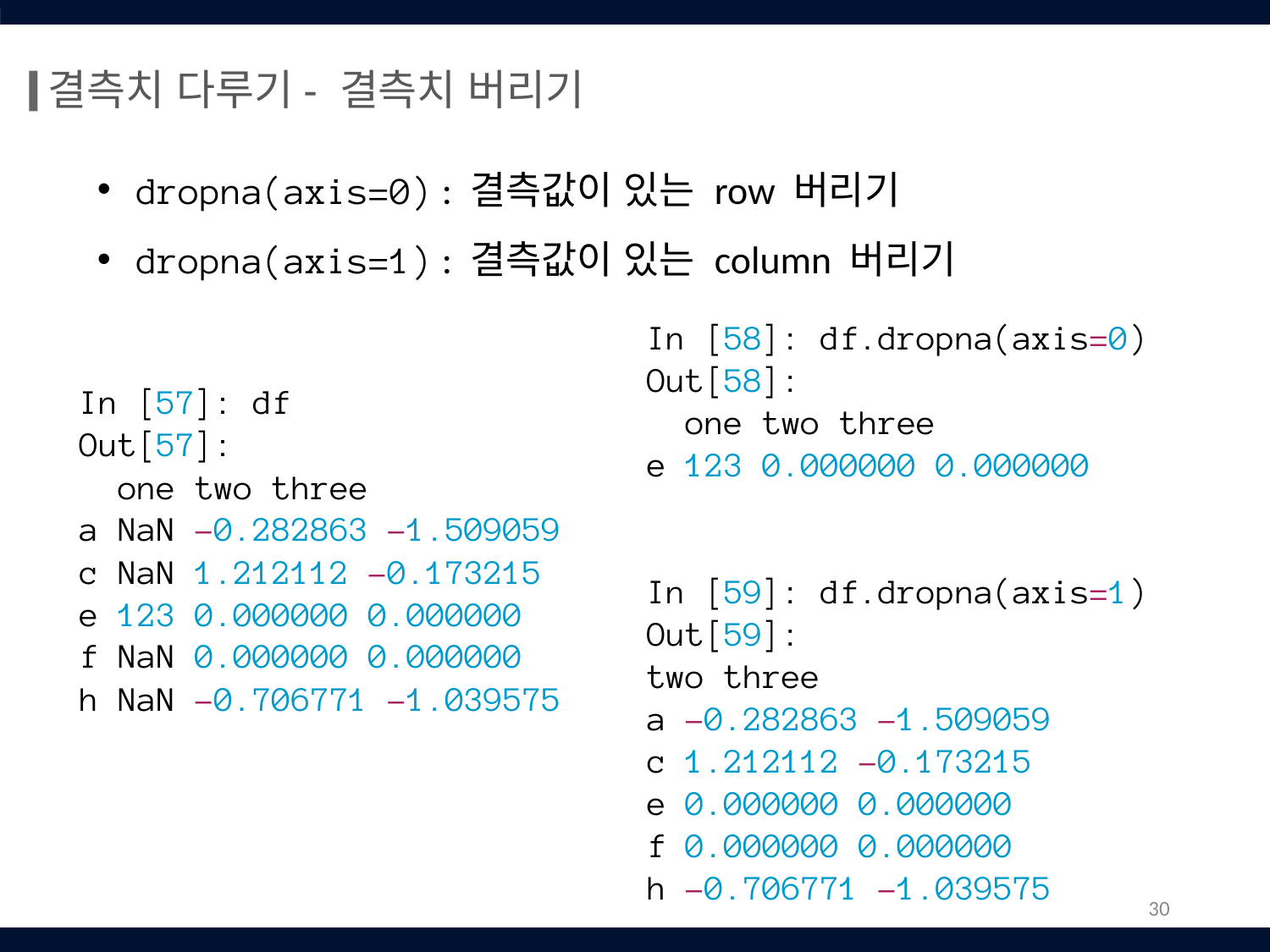

결측치 다루기- 결측치 버리기
dropna(axis=0) : 결측값이 있는 row 버리기
dropna(axis=1) : 결측값이 있는 column 버리기
In [58]: df.dropna(axis=0)
Out[58]:
  one two three
e 123 0.000000 0.000000

In [59]: df.dropna(axis=1)
Out[59]:
two three
a -0.282863 -1.509059
c 1.212112 -0.173215
e 0.000000 0.000000
f 0.000000 0.000000
h -0.706771 -1.039575
In [57]: df
Out[57]:
  one two three
a NaN -0.282863 -1.509059
c NaN 1.212112 -0.173215
e 123 0.000000 0.000000
f NaN 0.000000 0.000000
h NaN -0.706771 -1.039575
30